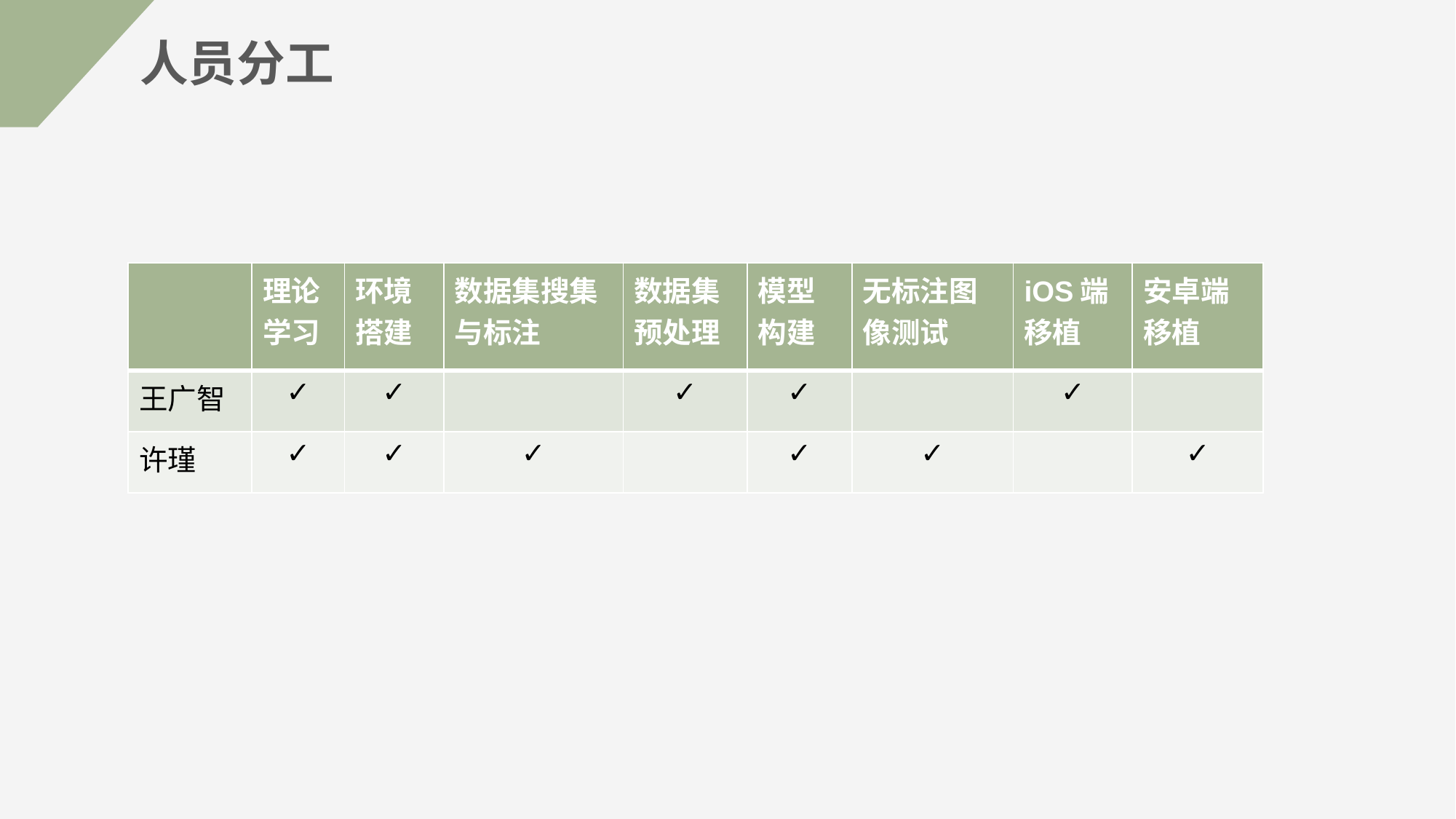

人员分工
|  | 理论学习 | 环境搭建 | 数据集搜集与标注 | 数据集预处理 | 模型构建 | 无标注图像测试 | iOS端移植 | 安卓端移植 |
| --- | --- | --- | --- | --- | --- | --- | --- | --- |
| 王广智 | ✓ | ✓ |  | ✓ | ✓ |  | ✓ |  |
| 许瑾 | ✓ | ✓ | ✓ |  | ✓ | ✓ |  | ✓ |